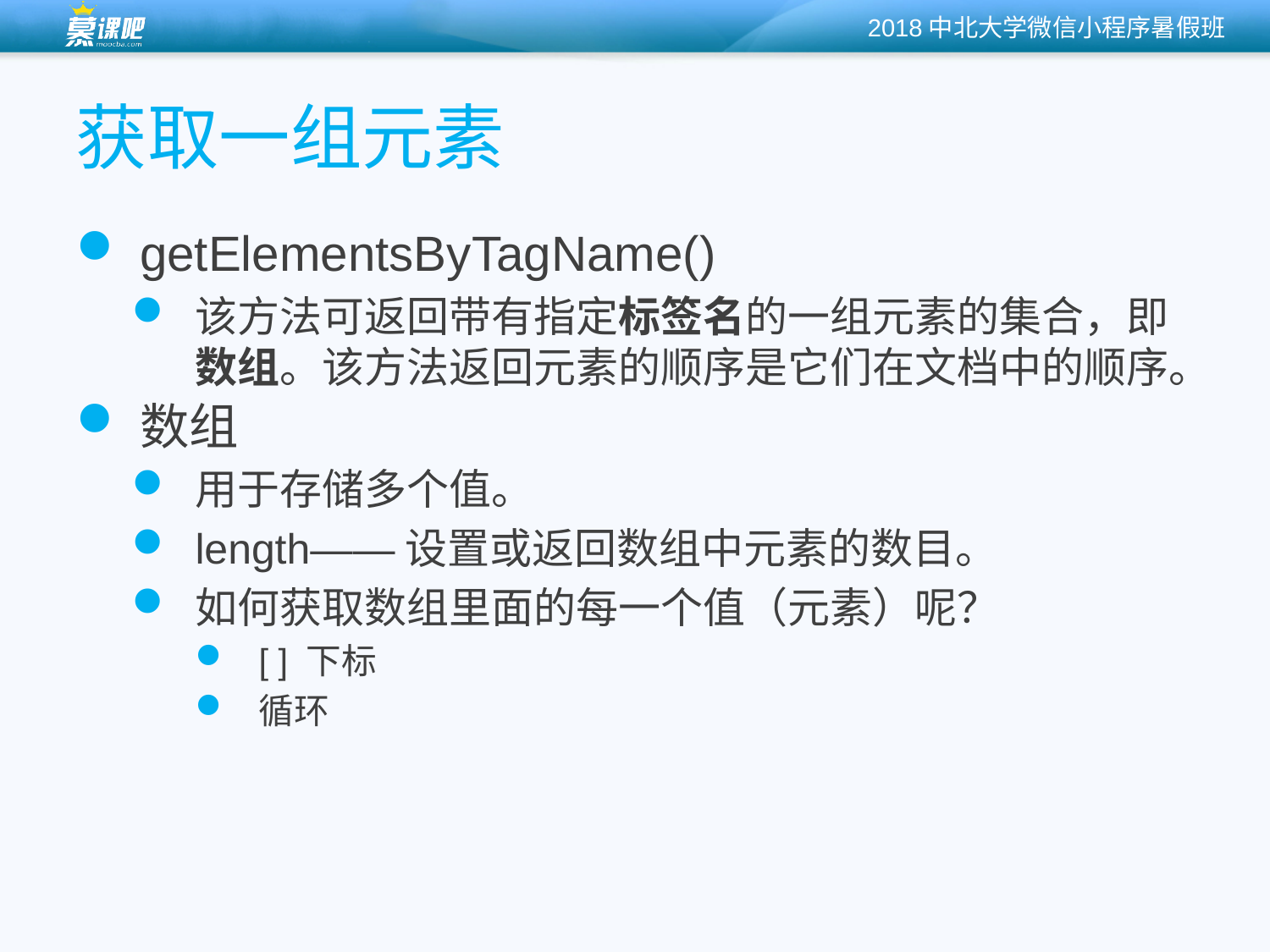

# 获取一组元素
getElementsByTagName()
该方法可返回带有指定标签名的一组元素的集合，即数组。该方法返回元素的顺序是它们在文档中的顺序。
数组
用于存储多个值。
length——设置或返回数组中元素的数目。
如何获取数组里面的每一个值（元素）呢？
[ ] 下标
循环